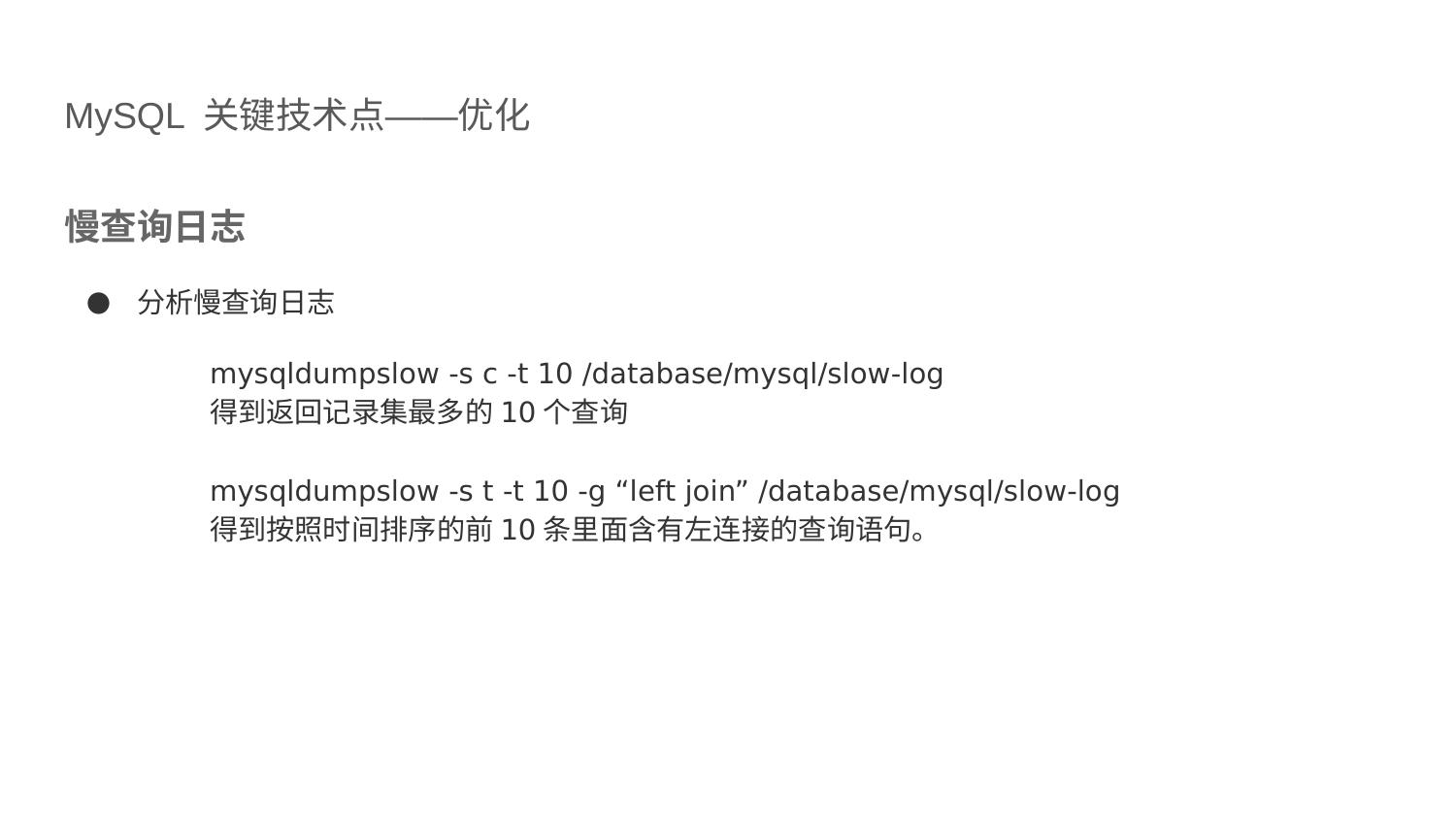

# MySQL 关键技术点——优化
慢查询日志
分析慢查询日志
mysqldumpslow -s c -t 10 /database/mysql/slow-log
得到返回记录集最多的10个查询
mysqldumpslow -s t -t 10 -g “left join” /database/mysql/slow-log
得到按照时间排序的前10条里面含有左连接的查询语句。